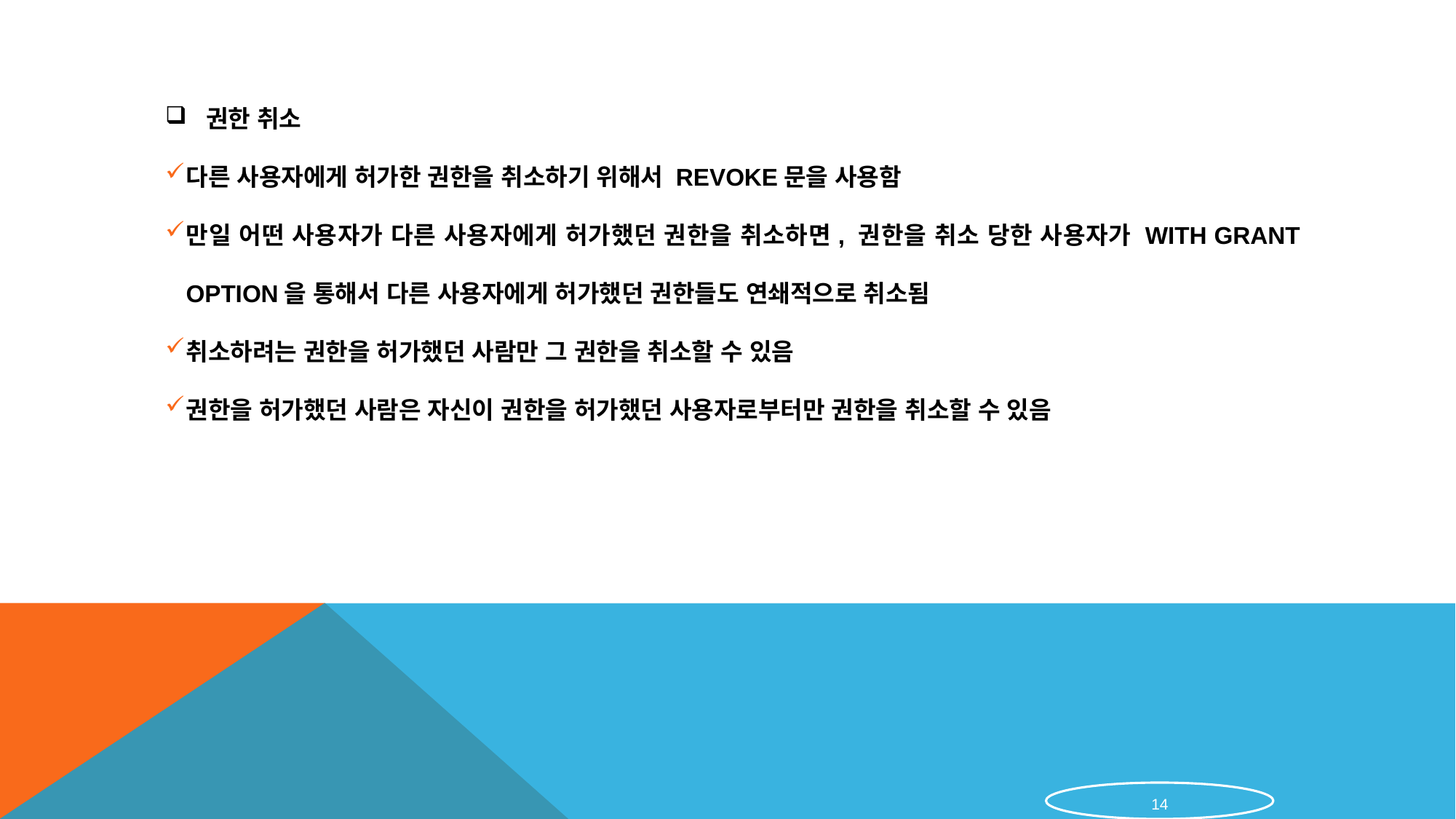

권한 취소
다른 사용자에게 허가한 권한을 취소하기 위해서 REVOKE문을 사용함
만일 어떤 사용자가 다른 사용자에게 허가했던 권한을 취소하면, 권한을 취소 당한 사용자가 WITH GRANT OPTION을 통해서 다른 사용자에게 허가했던 권한들도 연쇄적으로 취소됨
취소하려는 권한을 허가했던 사람만 그 권한을 취소할 수 있음
권한을 허가했던 사람은 자신이 권한을 허가했던 사용자로부터만 권한을 취소할 수 있음
14